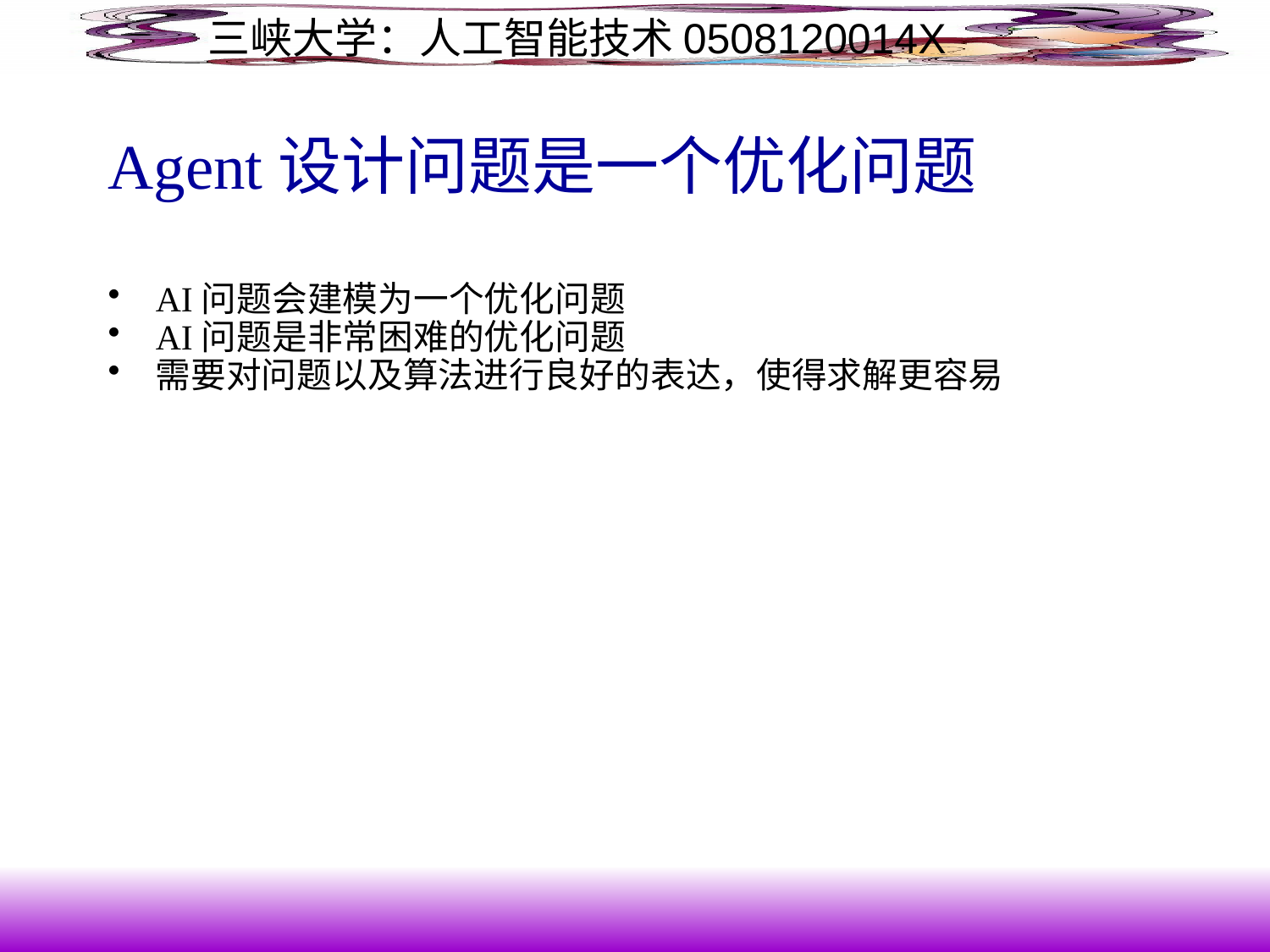

# Agent设计问题是一个优化问题
AI问题会建模为一个优化问题
AI问题是非常困难的优化问题
需要对问题以及算法进行良好的表达，使得求解更容易